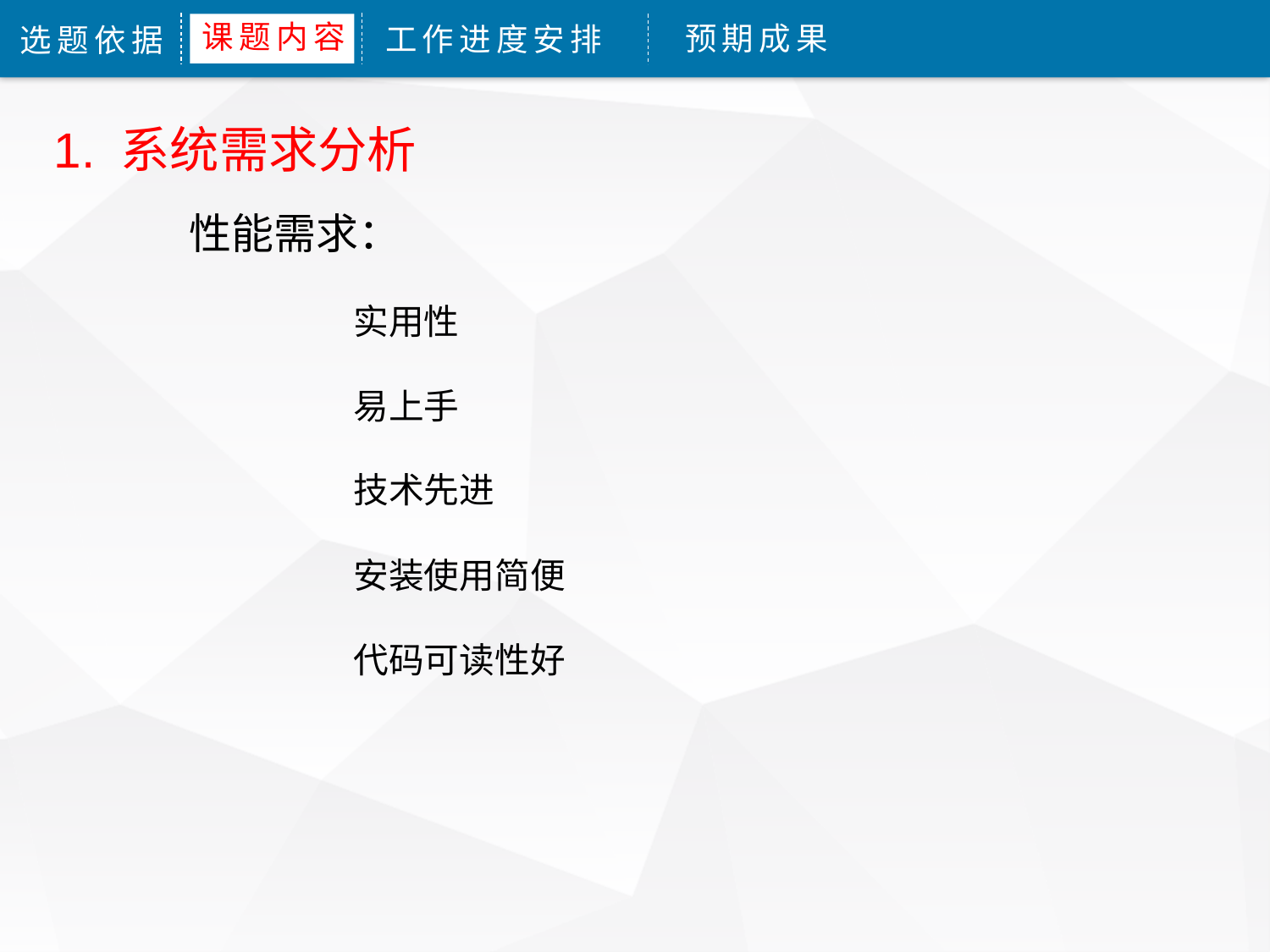

课题内容
预期成果
工作进度安排
选题依据

1. 系统需求分析
性能需求：

实用性

易上手

技术先进

安装使用简便

代码可读性好